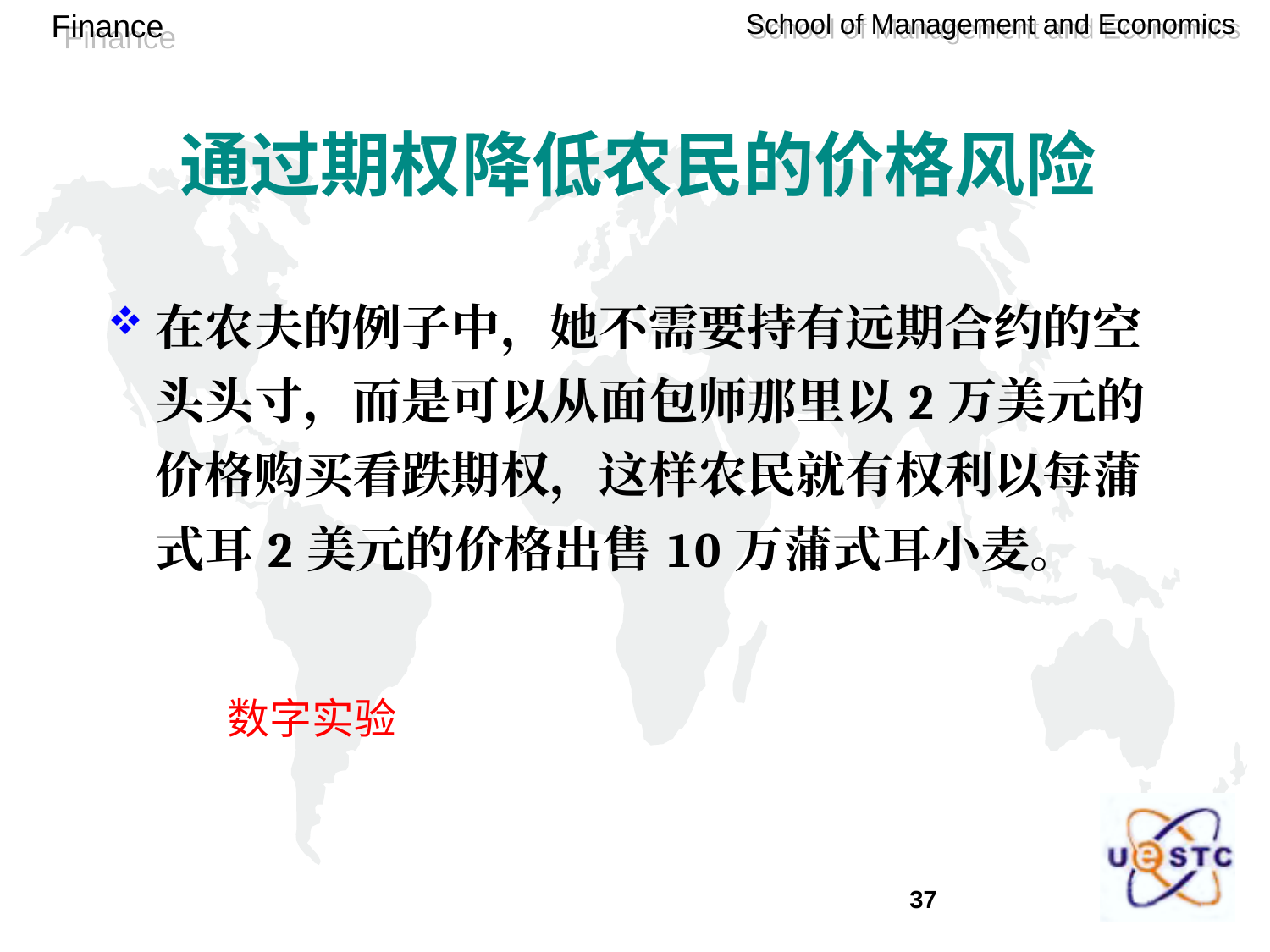

# 通过期权降低农民的价格风险
在农夫的例子中，她不需要持有远期合约的空头头寸，而是可以从面包师那里以2万美元的价格购买看跌期权，这样农民就有权利以每蒲式耳2美元的价格出售10万蒲式耳小麦。
数字实验